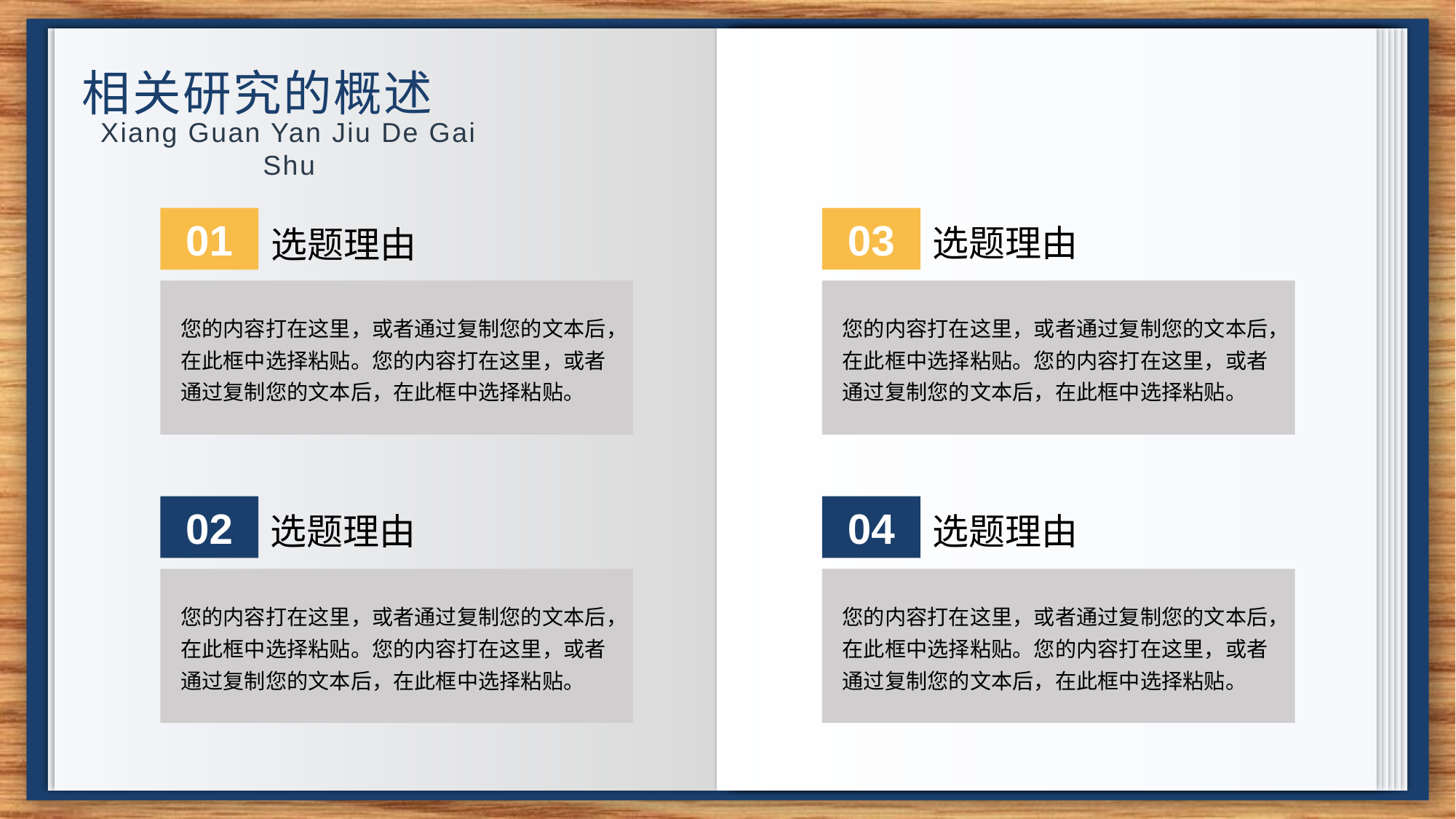

相关研究的概述
Xiang Guan Yan Jiu De Gai Shu
选题理由
选题理由
01
03

您的内容打在这里，或者通过复制您的文本后，在此框中选择粘贴。您的内容打在这里，或者通过复制您的文本后，在此框中选择粘贴。
您的内容打在这里，或者通过复制您的文本后，在此框中选择粘贴。您的内容打在这里，或者通过复制您的文本后，在此框中选择粘贴。
选题理由
选题理由
02
04

您的内容打在这里，或者通过复制您的文本后，在此框中选择粘贴。您的内容打在这里，或者通过复制您的文本后，在此框中选择粘贴。
您的内容打在这里，或者通过复制您的文本后，在此框中选择粘贴。您的内容打在这里，或者通过复制您的文本后，在此框中选择粘贴。